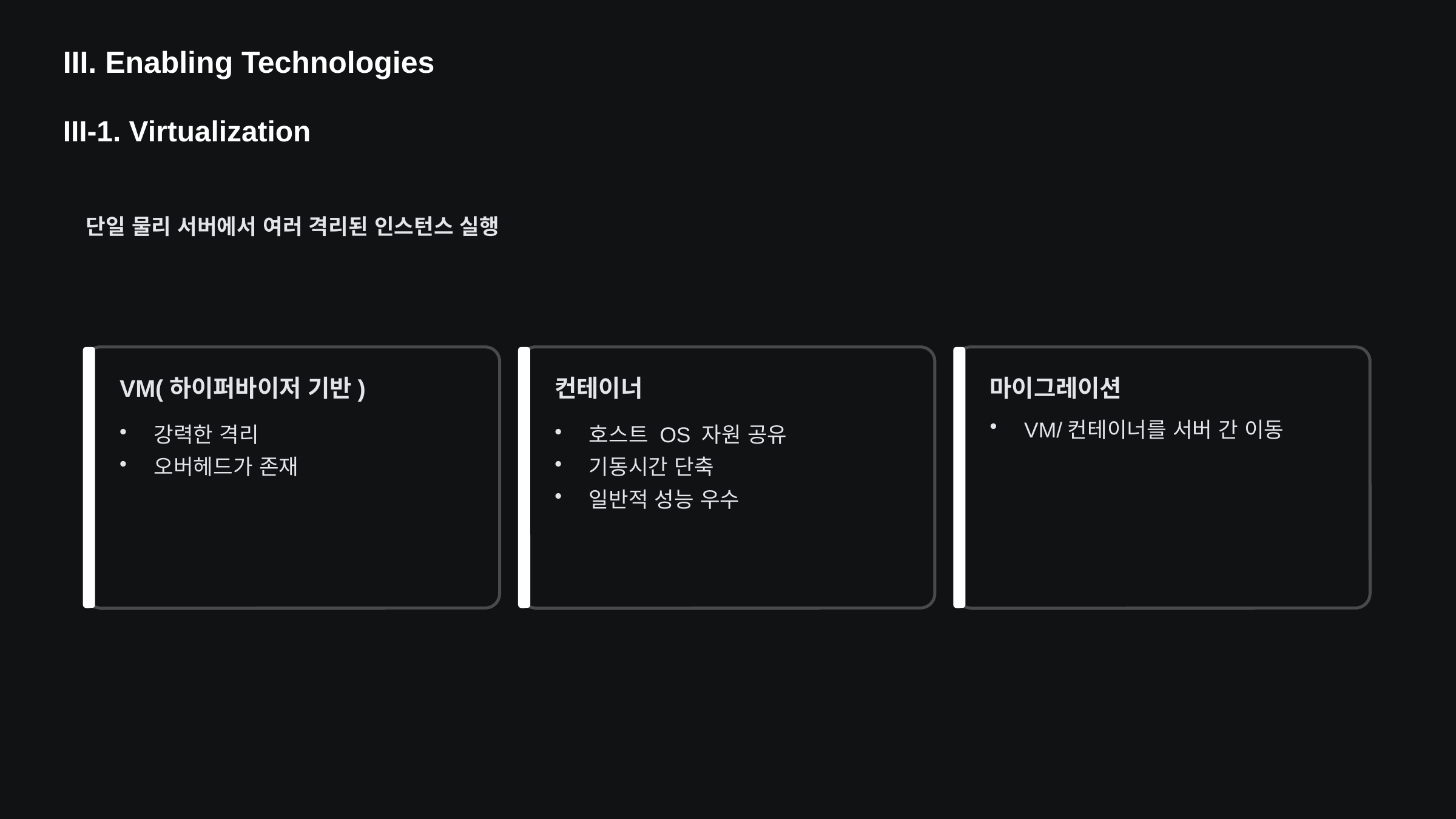

III. Enabling Technologies
III-1. Virtualization
단일 물리 서버에서 여러 격리된 인스턴스 실행

VM(하이퍼바이저 기반)
컨테이너
마이그레이션
VM/컨테이너를 서버 간 이동
강력한 격리
오버헤드가 존재
호스트 OS 자원 공유
기동시간 단축
일반적 성능 우수